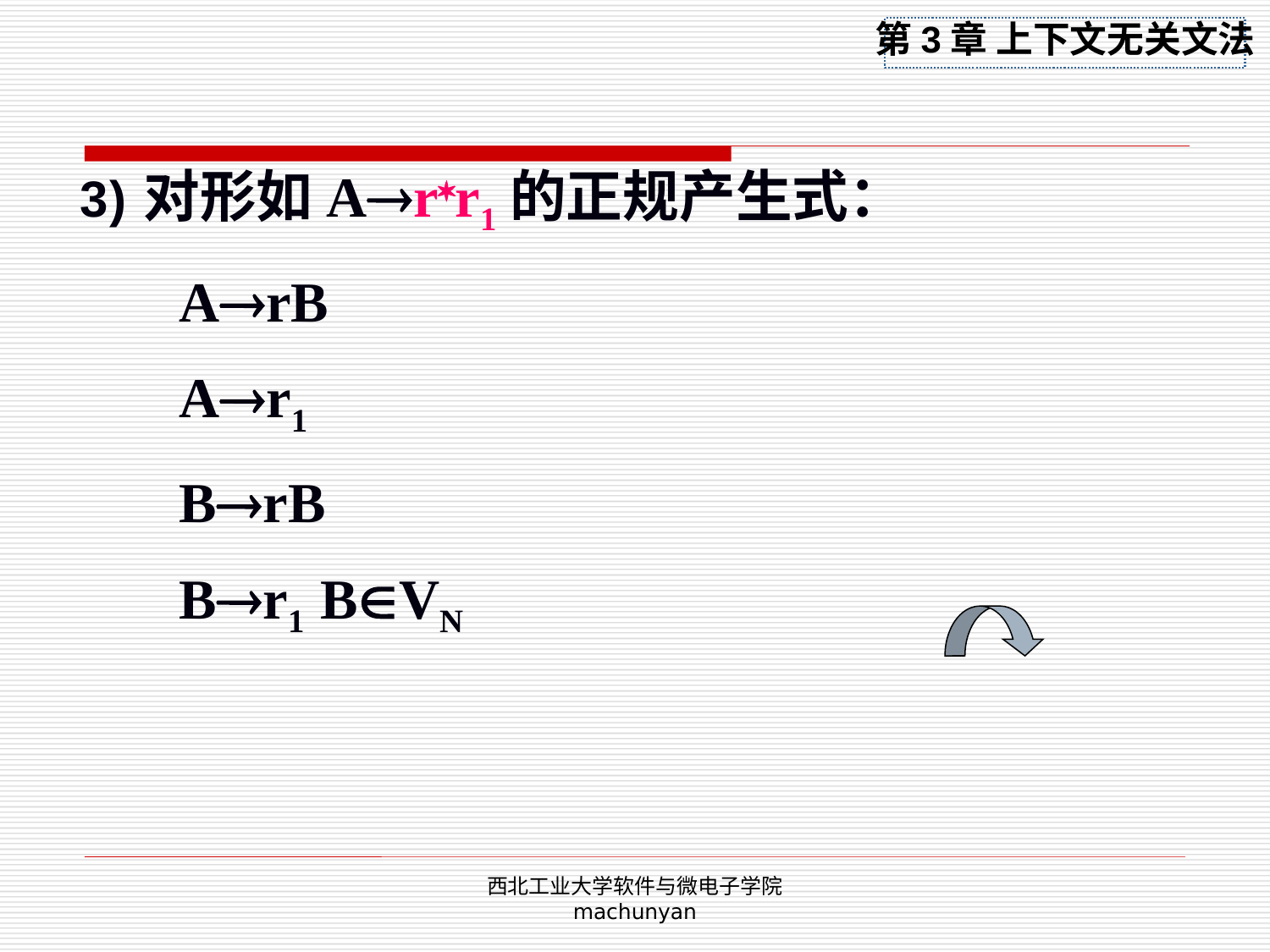

对形如A→r∗r1的正规产生式：
       A→rB
       A→r1
       B→rB
       B→r1  B∈VN

西北工业大学软件与微电子学院 machunyan
54